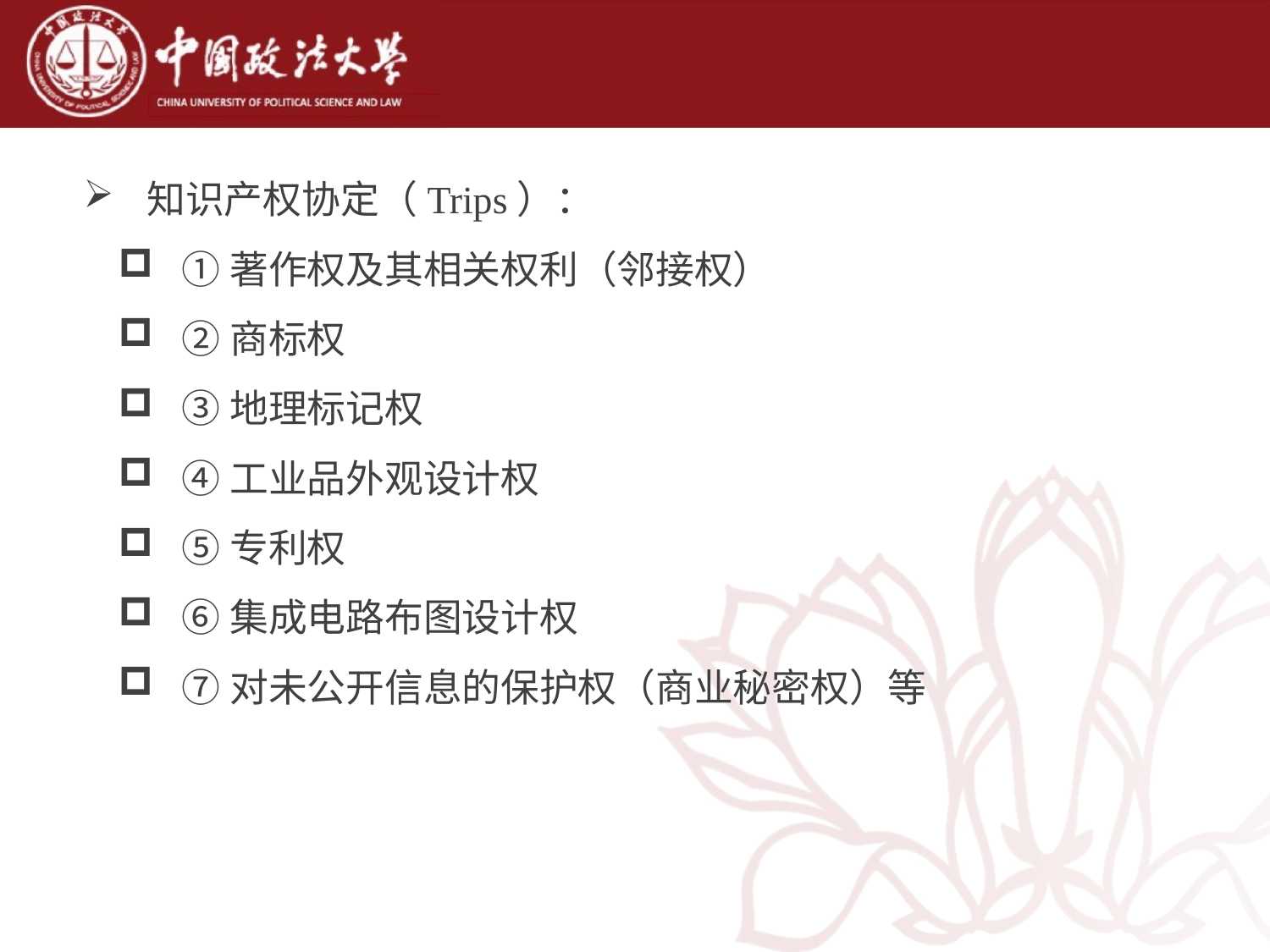

知识产权协定（Trips）：
①著作权及其相关权利（邻接权）
②商标权
③地理标记权
④工业品外观设计权
⑤专利权
⑥集成电路布图设计权
⑦对未公开信息的保护权（商业秘密权）等